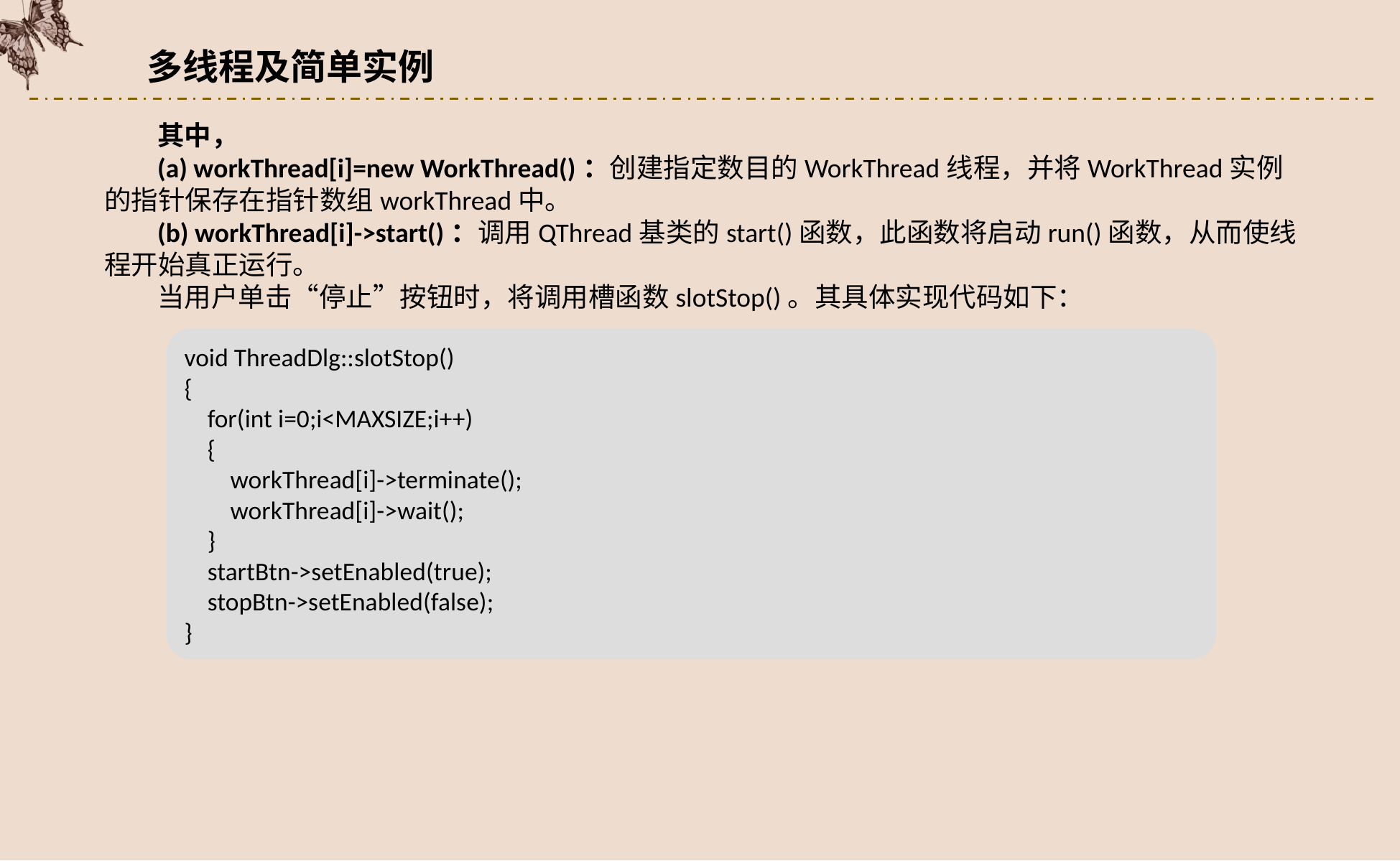

多线程及简单实例
其中，
(a) workThread[i]=new WorkThread()：创建指定数目的WorkThread线程，并将WorkThread实例的指针保存在指针数组workThread中。
(b) workThread[i]->start()：调用QThread基类的start()函数，此函数将启动run()函数，从而使线程开始真正运行。
当用户单击“停止”按钮时，将调用槽函数slotStop()。其具体实现代码如下：
void ThreadDlg::slotStop()
{
    for(int i=0;i<MAXSIZE;i++)
    {
        workThread[i]->terminate();
        workThread[i]->wait();
    }
    startBtn->setEnabled(true);
    stopBtn->setEnabled(false);
}